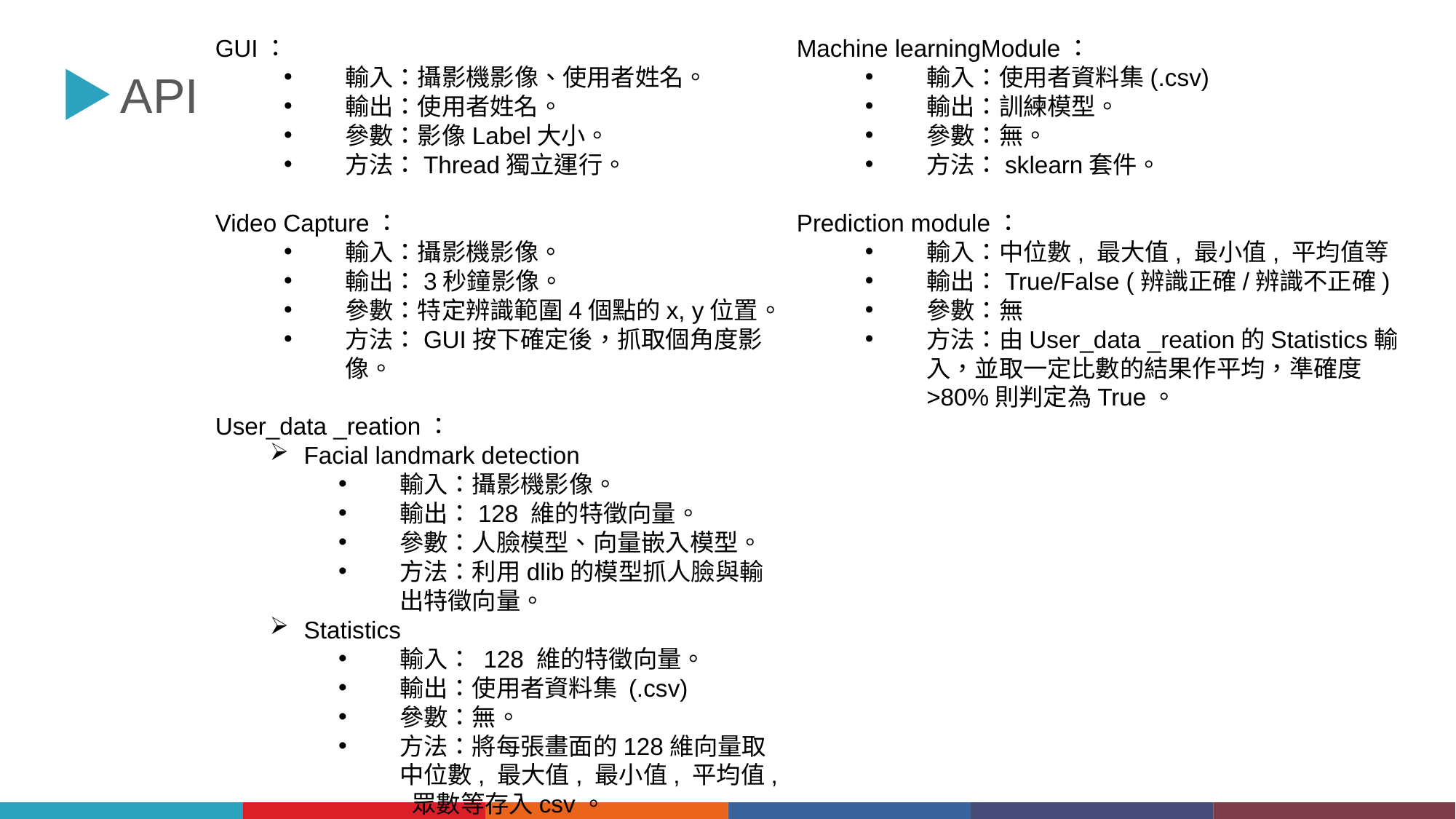

GUI：
輸入：攝影機影像、使用者姓名。
輸出：使用者姓名。
參數：影像Label大小。
方法：Thread獨立運行。

Video Capture：
輸入：攝影機影像。
輸出：3秒鐘影像。
參數：特定辨識範圍4個點的x, y位置。
方法：GUI按下確定後，抓取個角度影像。

User_data _reation：
Facial landmark detection
輸入：攝影機影像。
輸出：128 維的特徵向量。
參數：人臉模型、向量嵌入模型。
方法：利用dlib的模型抓人臉與輸出特徵向量。
Statistics
輸入： 128 維的特徵向量。
輸出：使用者資料集 (.csv)
參數：無。
方法：將每張畫面的128維向量取中位數, 最大值, 最小值, 平均值, 眾數等存入csv。

Machine learningModule：
輸入：使用者資料集(.csv)
輸出：訓練模型。
參數：無。
方法：sklearn套件。

Prediction module：
輸入：中位數, 最大值, 最小值, 平均值等
輸出：True/False (辨識正確/辨識不正確)
參數：無
方法：由User_data _reation的Statistics輸入，並取一定比數的結果作平均，準確度>80%則判定為True。

API